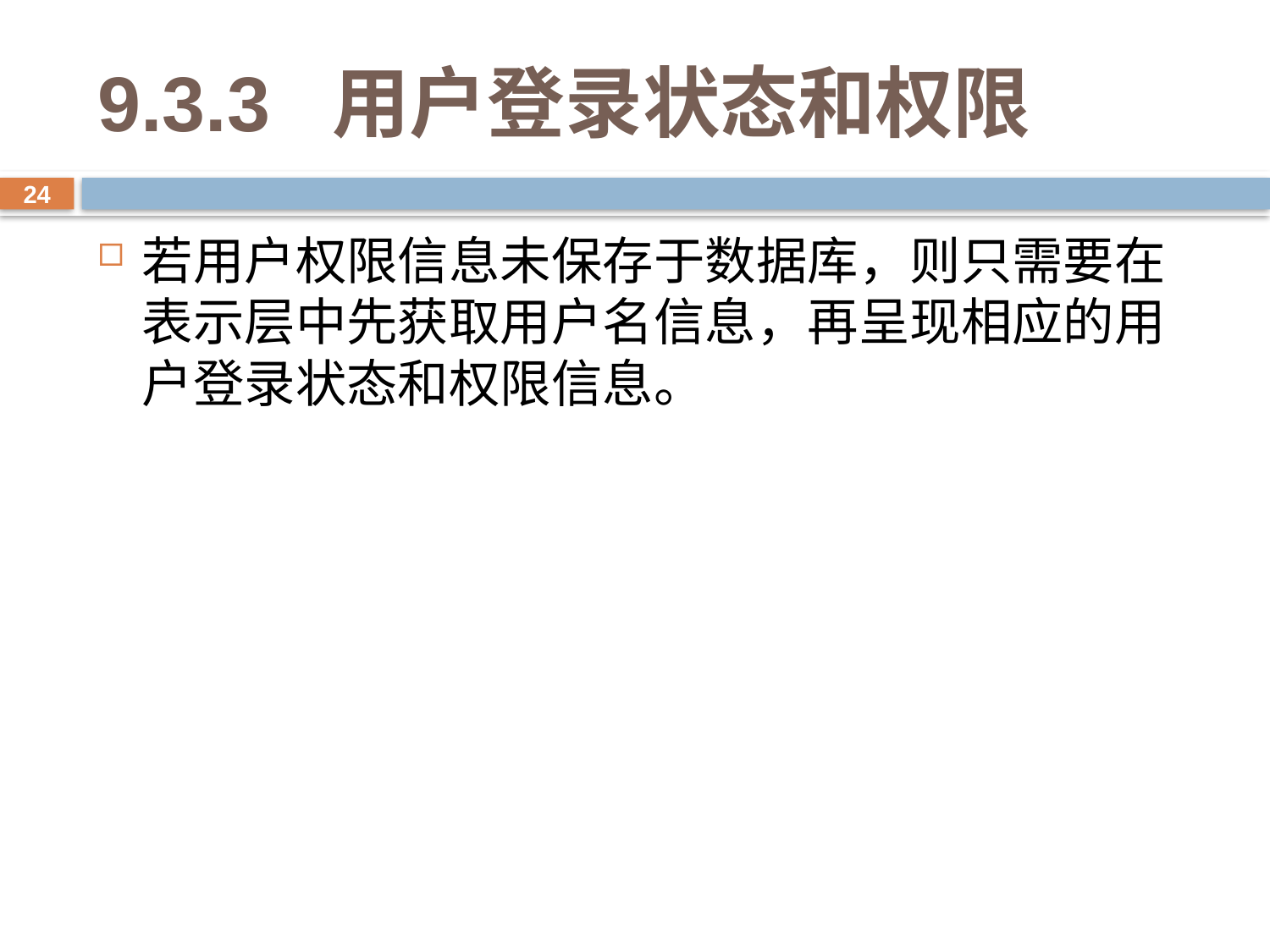

# 9.3.3  用户登录状态和权限
24
若用户权限信息未保存于数据库，则只需要在表示层中先获取用户名信息，再呈现相应的用户登录状态和权限信息。